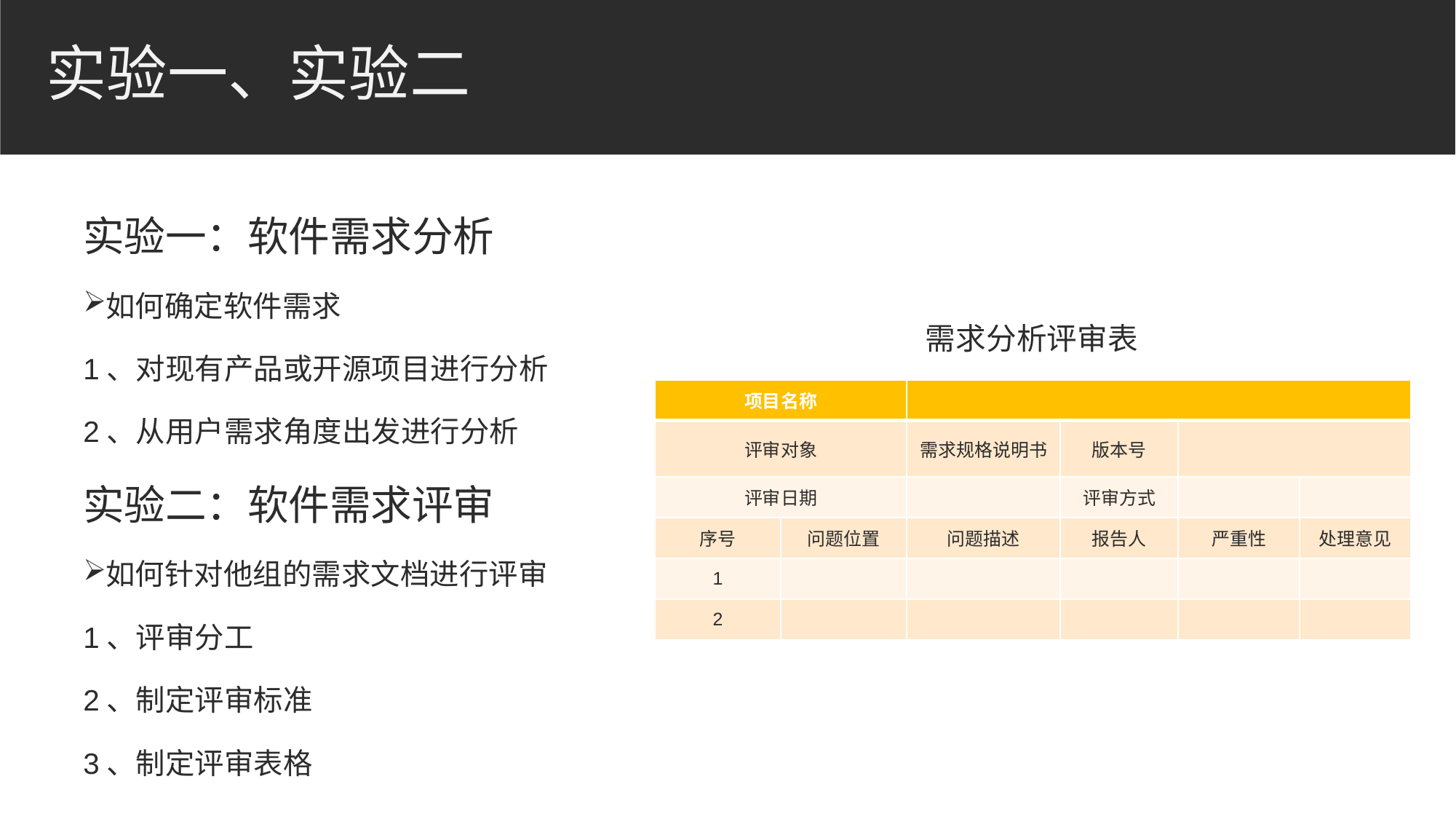

# 实验一、实验二
实验一：软件需求分析
如何确定软件需求
1、对现有产品或开源项目进行分析
2、从用户需求角度出发进行分析
实验二：软件需求评审
如何针对他组的需求文档进行评审
1、评审分工
2、制定评审标准
3、制定评审表格
需求分析评审表
| 项目名称 |  |  |  |  |  |
| --- | --- | --- | --- | --- | --- |
| 评审对象 |  | 需求规格说明书 | 版本号 |  |  |
| 评审日期 |  |  | 评审方式 |  |  |
| 序号 | 问题位置 | 问题描述 | 报告人 | 严重性 | 处理意见 |
| 1 |  |  |  |  |  |
| 2 |  |  |  |  |  |